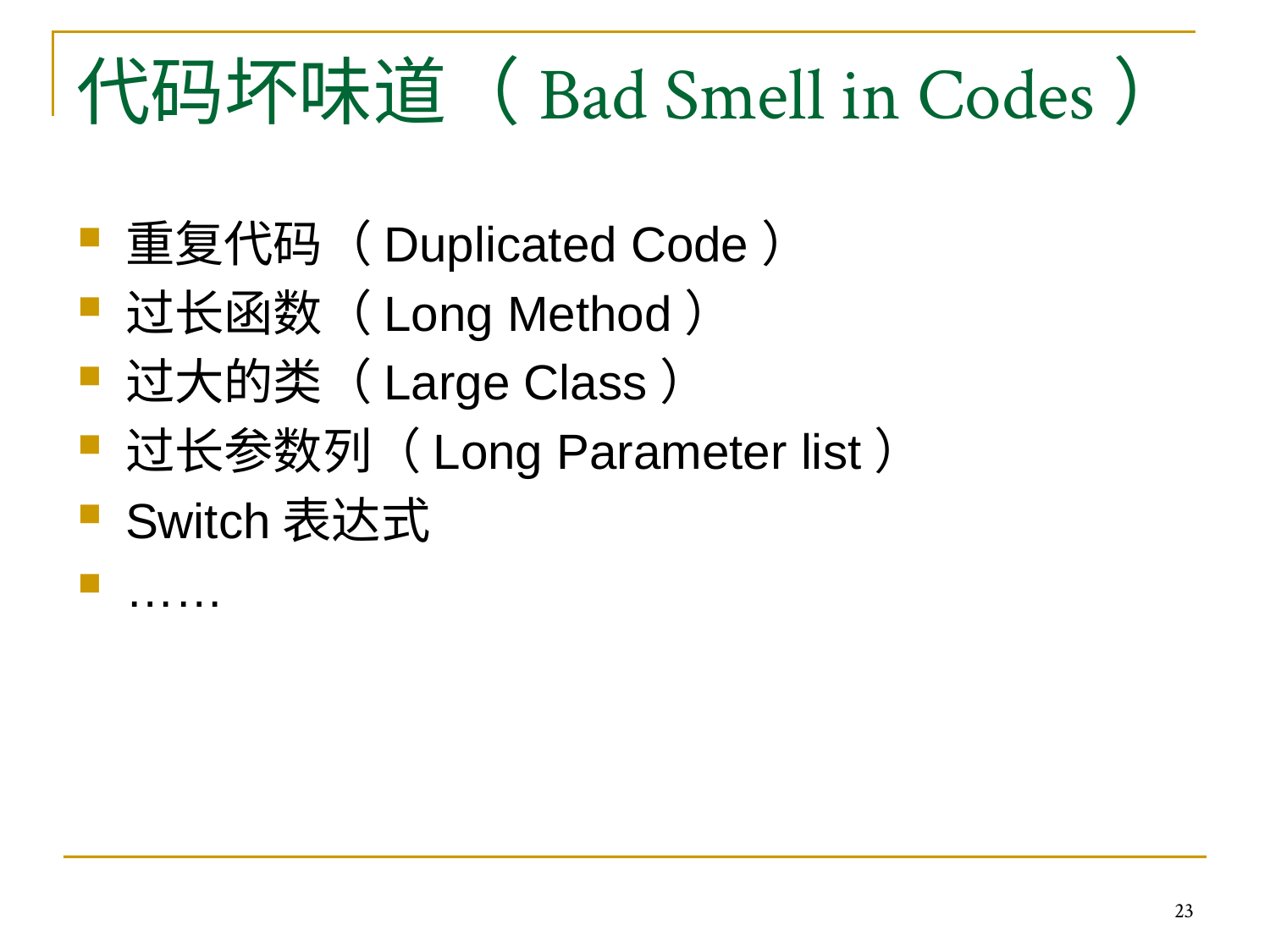

# 代码坏味道（Bad Smell in Codes）
重复代码（Duplicated Code）
过长函数（Long Method）
过大的类（Large Class）
过长参数列（Long Parameter list）
Switch表达式
……
23